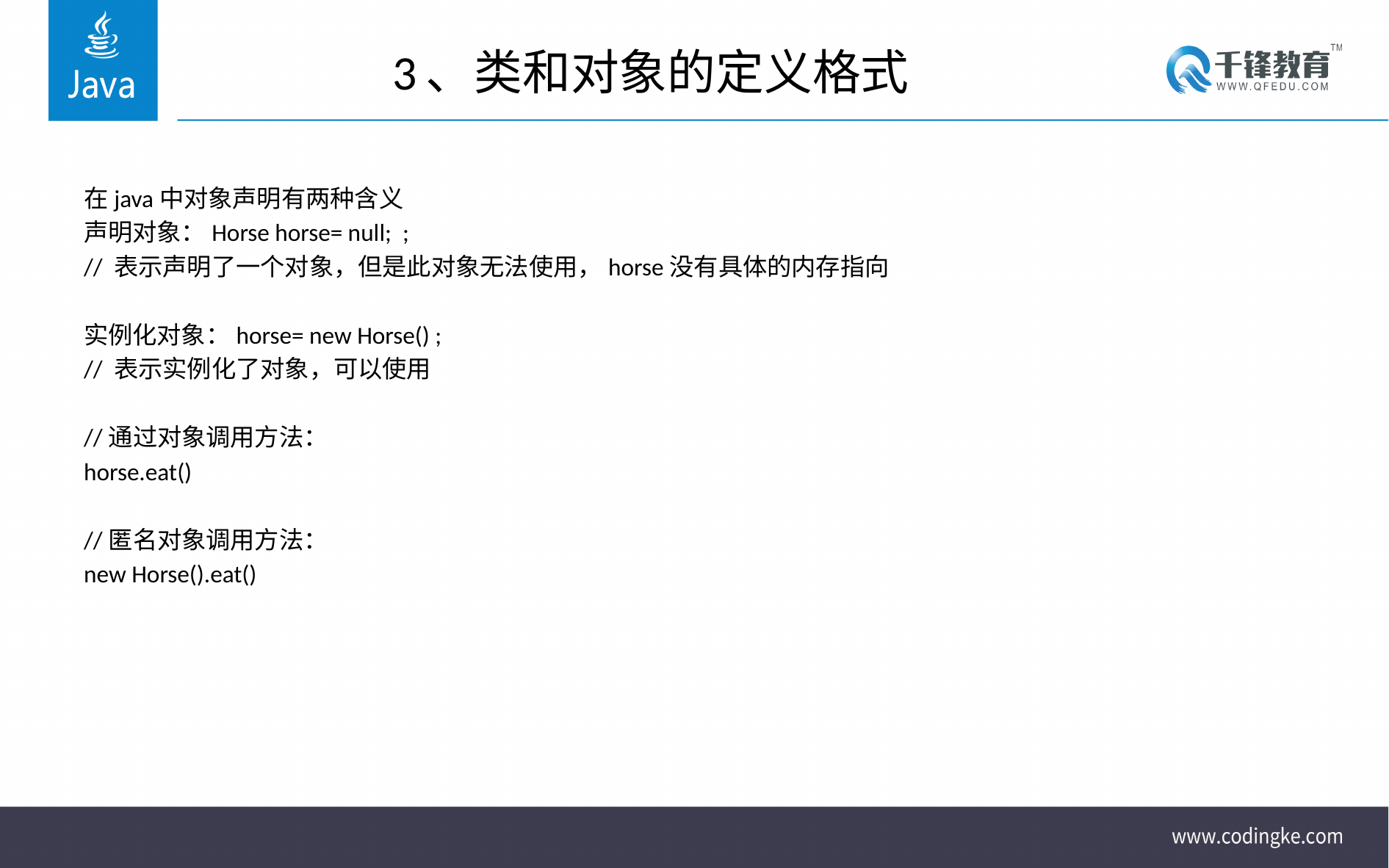

# 3、类和对象的定义格式
在java中对象声明有两种含义
声明对象：Horse horse= null;  ;
// 表示声明了一个对象，但是此对象无法使用，horse没有具体的内存指向

实例化对象：horse= new Horse() ;
// 表示实例化了对象，可以使用

//通过对象调用方法：
horse.eat()

//匿名对象调用方法：
new Horse().eat()